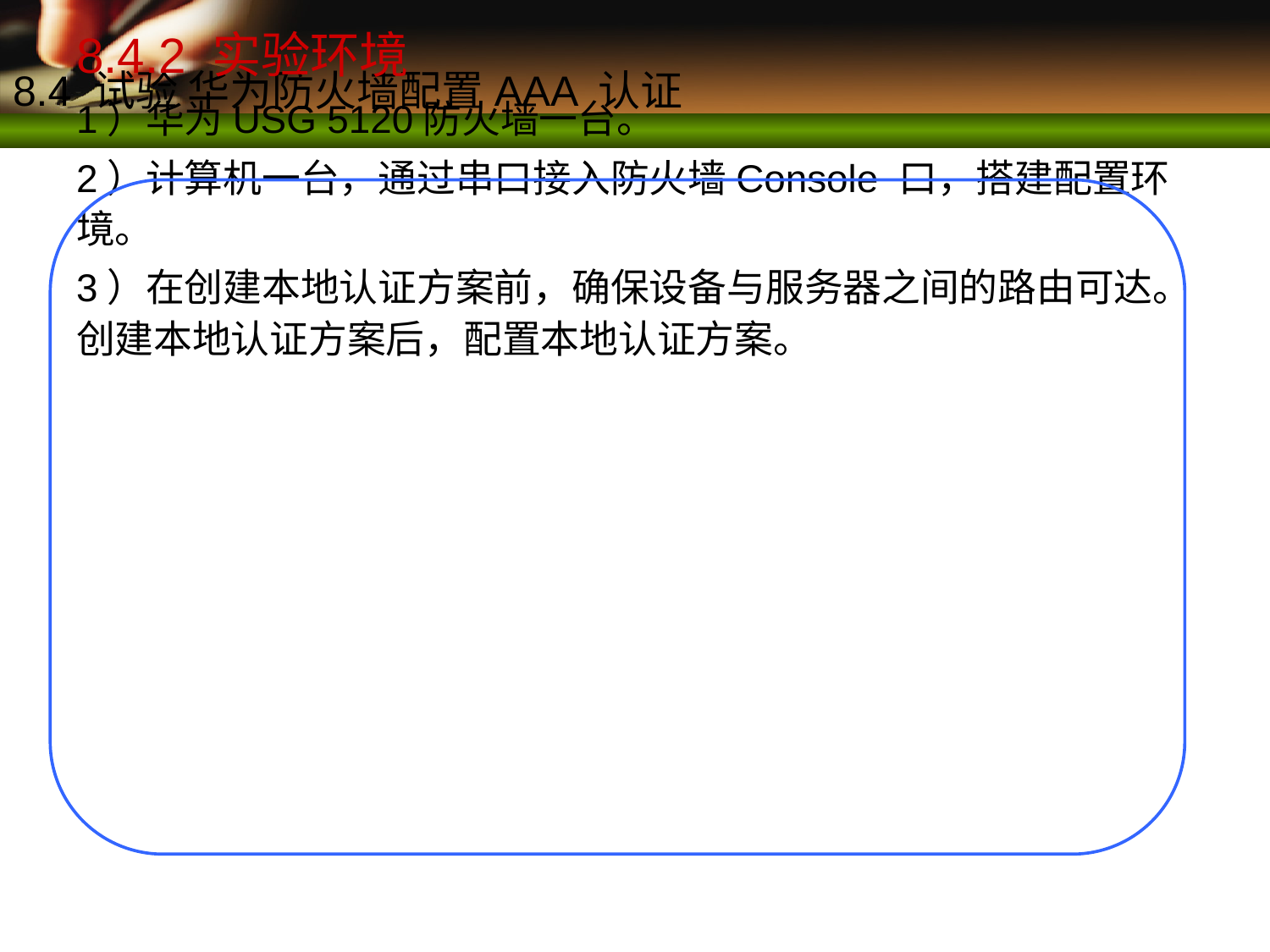

8.4.1 实验目的与要求
1) 了解华为防火墙配置过程。
2) 理解AAA本地方式认证的配置及实施过程。

8.4.2 实验环境
1）华为USG 5120防火墙一台。
2）计算机一台，通过串口接入防火墙Console 口，搭建配置环境。
3）在创建本地认证方案前，确保设备与服务器之间的路由可达。创建本地认证方案后，配置本地认证方案。
8.4 试验 华为防火墙配置AAA 认证